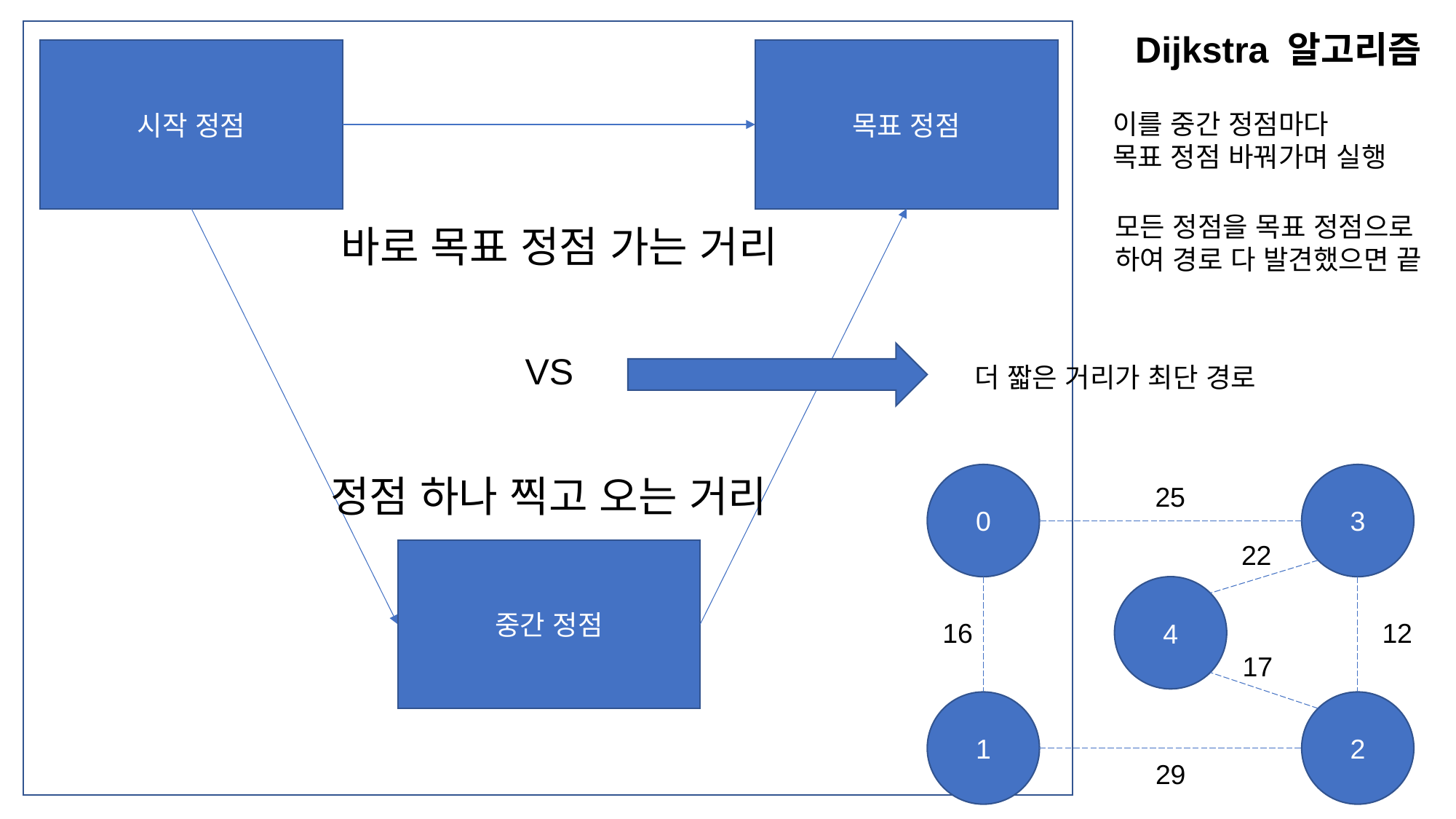

Dijkstra 알고리즘
시작 정점
목표 정점
이를 중간 정점마다
목표 정점 바꿔가며 실행
모든 정점을 목표 정점으로
하여 경로 다 발견했으면 끝
바로 목표 정점 가는 거리
VS

더 짧은 거리가 최단 경로
정점 하나 찍고 오는 거리
0
3
25
22
4
16
12
17
1
2
29
중간 정점